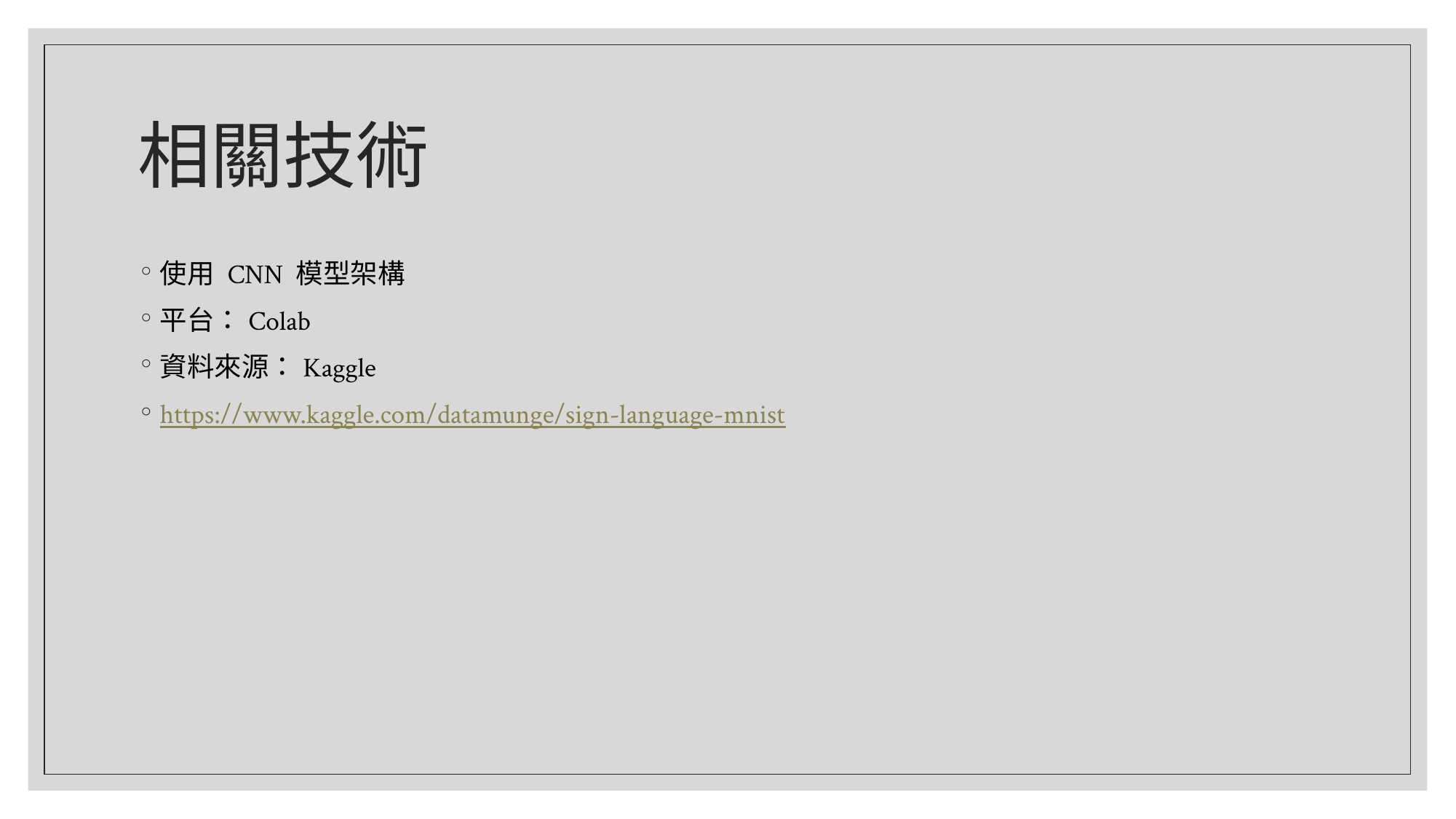

# 相關技術
使用 CNN 模型架構
平台：Colab
資料來源：Kaggle
https://www.kaggle.com/datamunge/sign-language-mnist